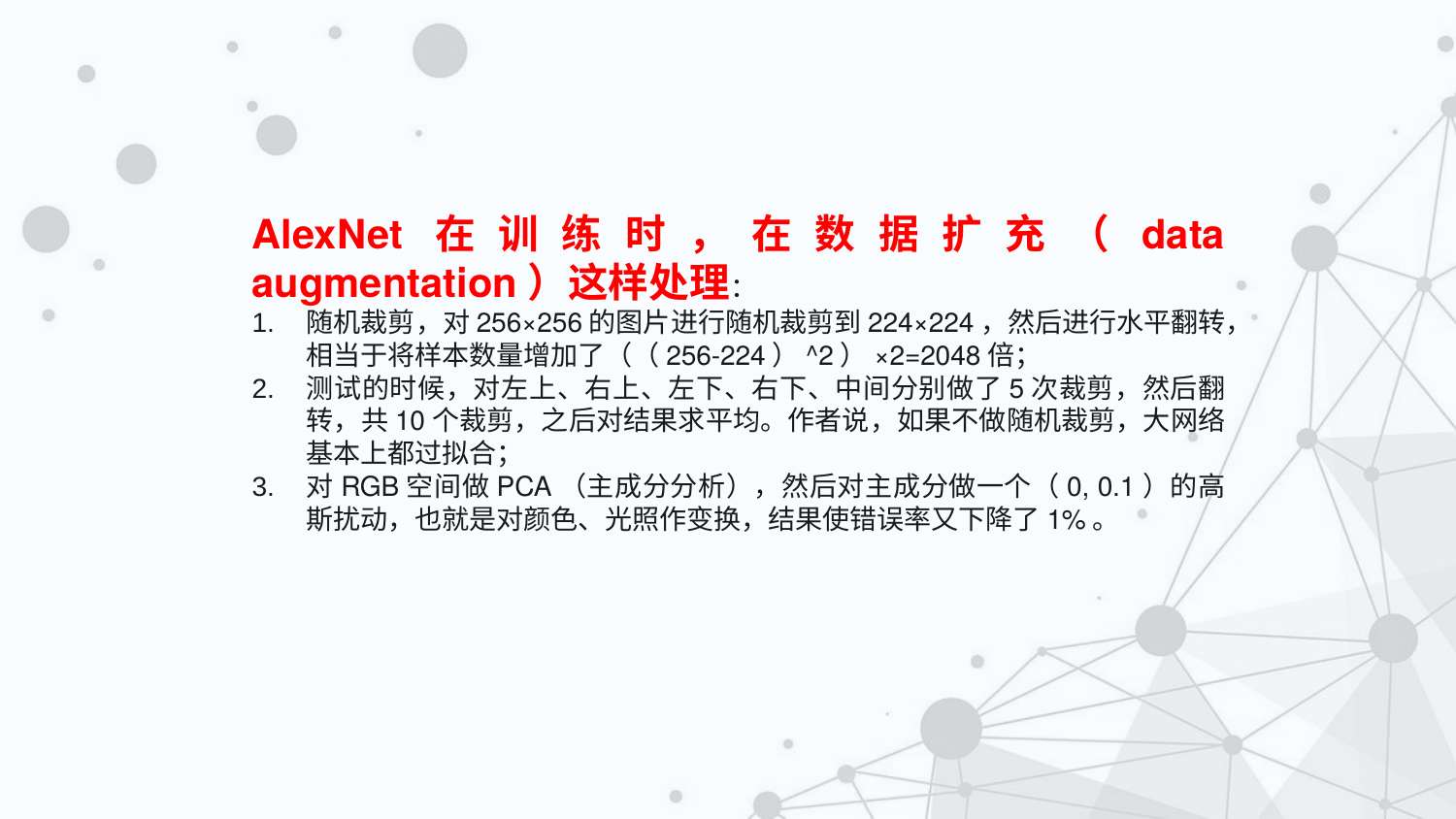

AlexNet在训练时，在数据扩充（data augmentation）这样处理：
随机裁剪，对256×256的图片进行随机裁剪到224×224，然后进行水平翻转，相当于将样本数量增加了（（256-224）^2）×2=2048倍；
测试的时候，对左上、右上、左下、右下、中间分别做了5次裁剪，然后翻转，共10个裁剪，之后对结果求平均。作者说，如果不做随机裁剪，大网络基本上都过拟合；
对RGB空间做PCA（主成分分析），然后对主成分做一个（0, 0.1）的高斯扰动，也就是对颜色、光照作变换，结果使错误率又下降了1%。